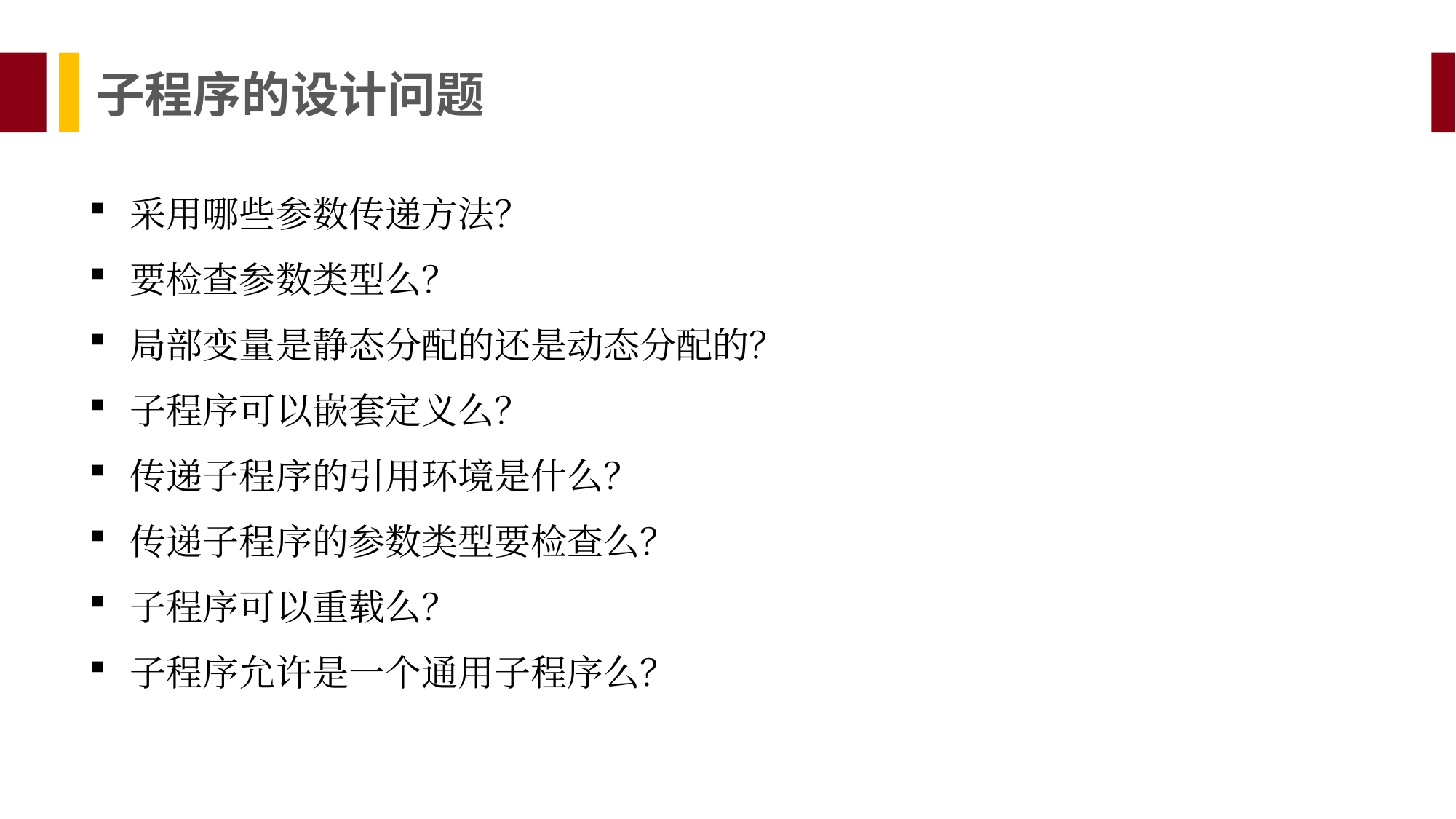

子程序的设计问题
采用哪些参数传递方法？
要检查参数类型么？
局部变量是静态分配的还是动态分配的？
子程序可以嵌套定义么？
传递子程序的引用环境是什么？
传递子程序的参数类型要检查么？
子程序可以重载么？
子程序允许是一个通用子程序么？